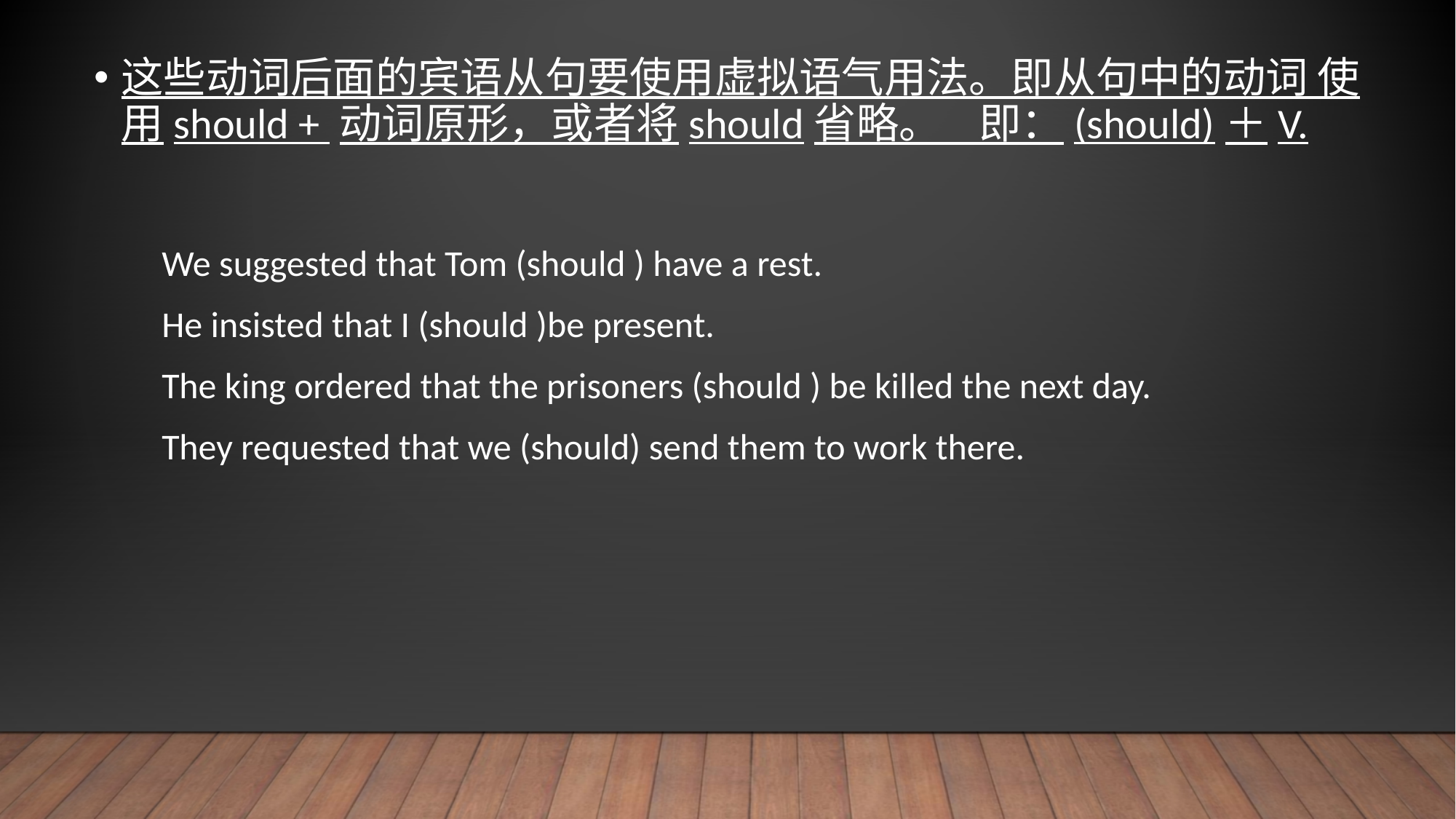

这些动词后面的宾语从句要使用虚拟语气用法。即从句中的动词 使用should + 动词原形，或者将should省略。    即：(should)＋V.
We suggested that Tom (should ) have a rest.
He insisted that I (should )be present.
The king ordered that the prisoners (should ) be killed the next day.
They requested that we (should) send them to work there.